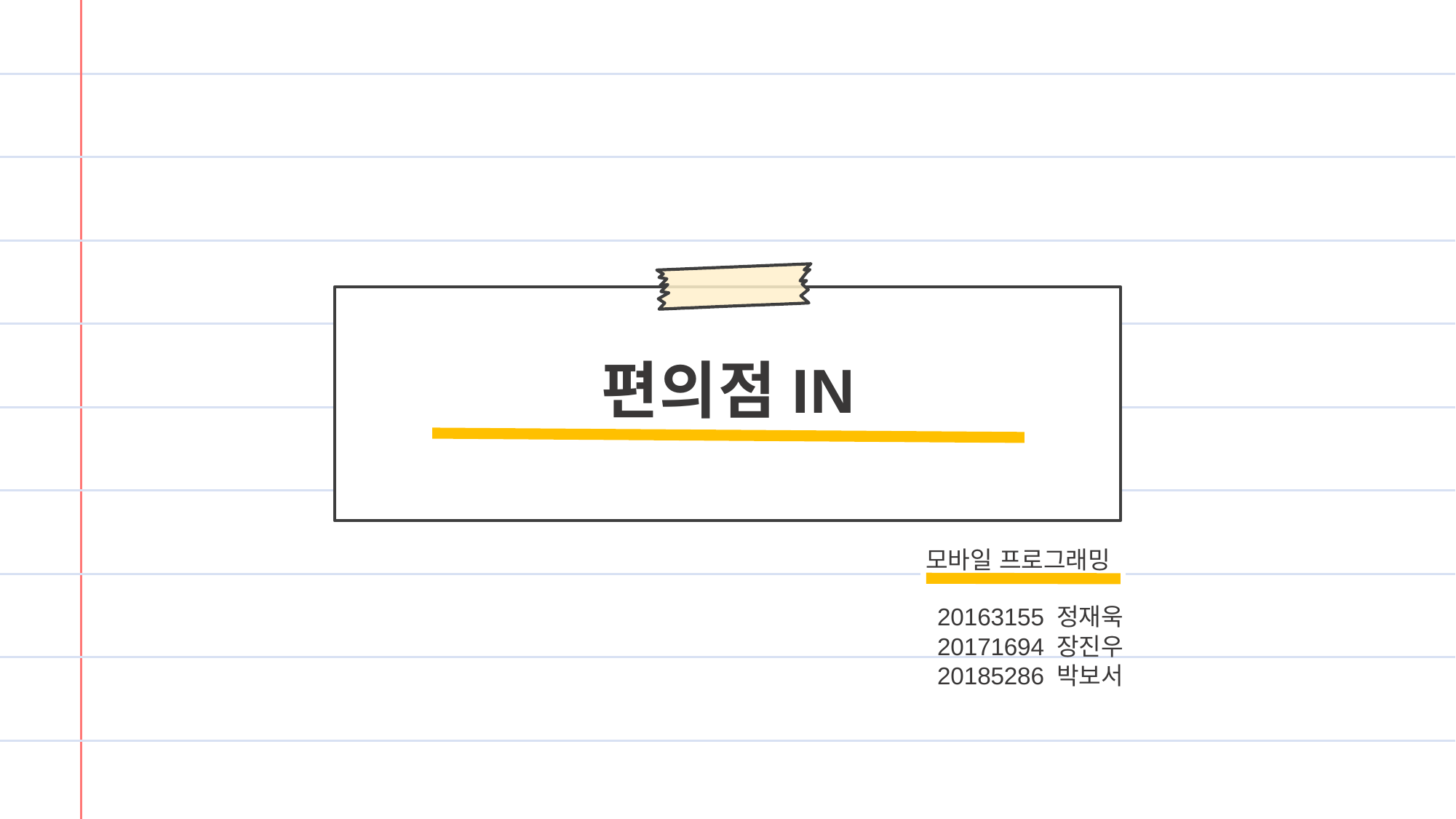

# 편의점IN

모바일 프로그래밍

20163155 정재욱
20171694 장진우
20185286 박보서